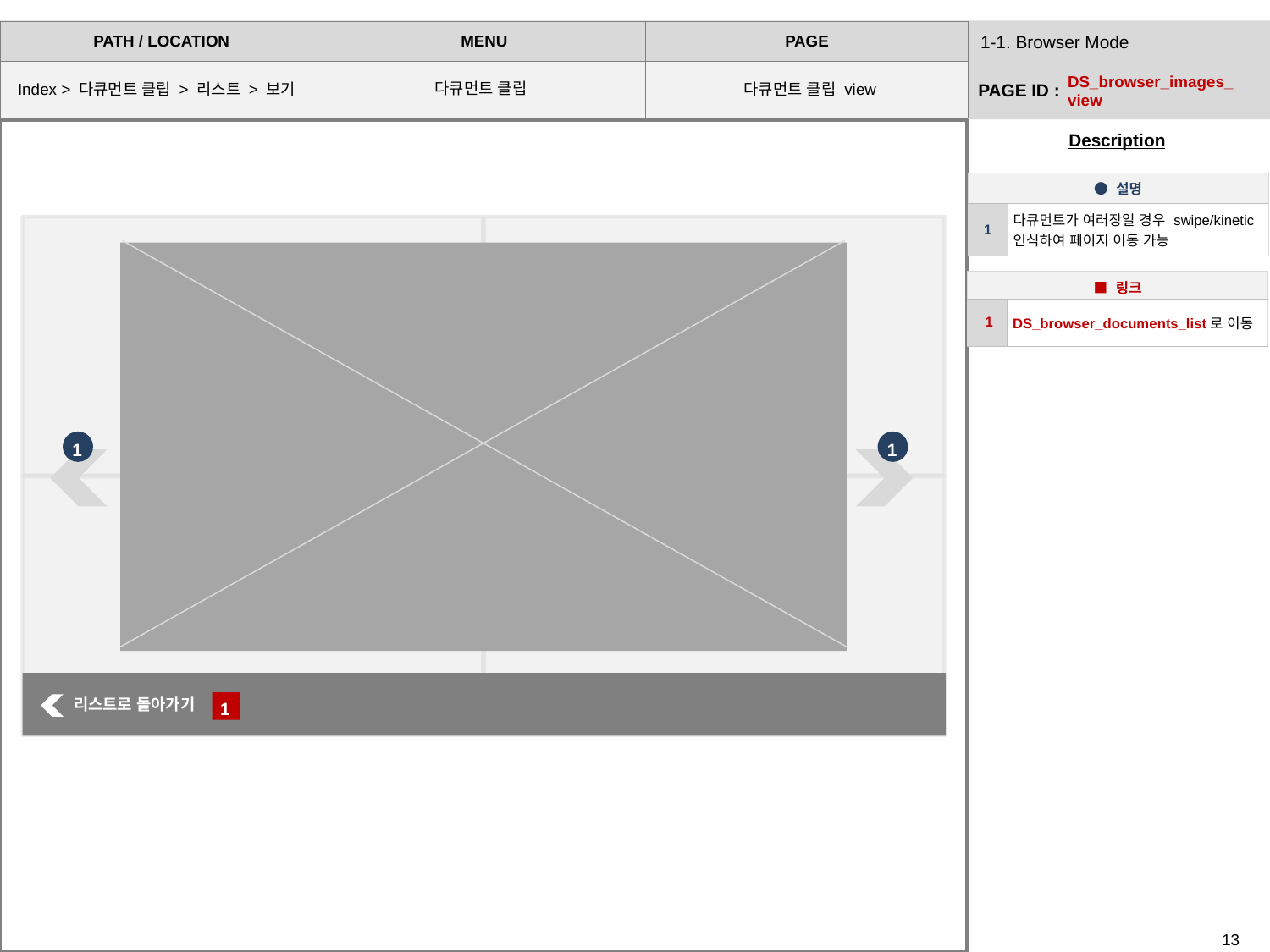

1-1. Browser Mode
DS_browser_images_view
다큐먼트 클립
다큐먼트 클립 view
Index > 다큐먼트 클립 > 리스트 > 보기
| ● 설명 |  |
| --- | --- |
| 1 | 다큐먼트가 여러장일 경우 swipe/kinetic 인식하여 페이지 이동 가능 |

| ■ 링크 |  |
| --- | --- |
| 1 | DS\_browser\_documents\_list로 이동 |
1

1

1

리스트로 돌아가기

13